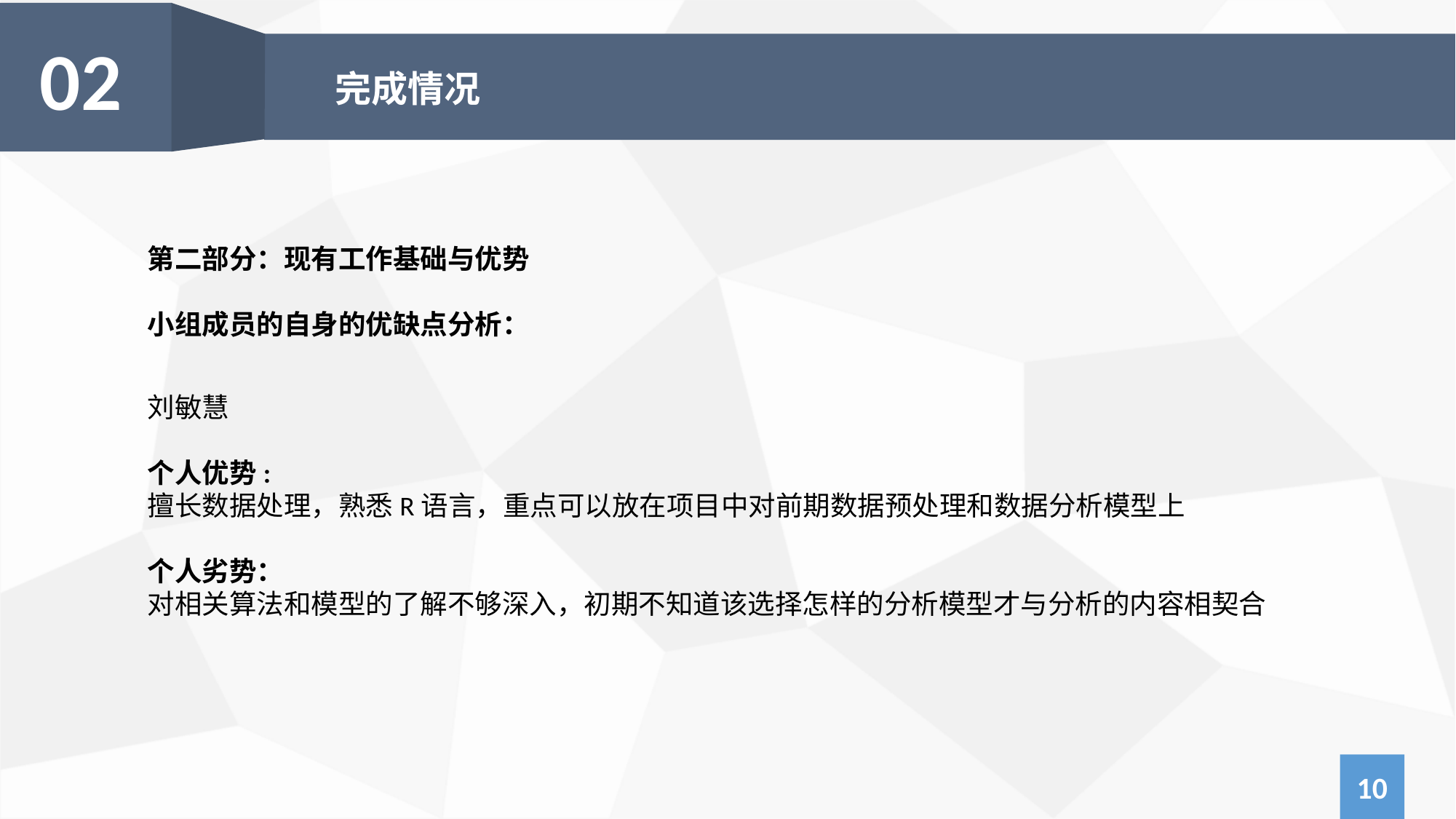

02

完成情况
第二部分：现有工作基础与优势

小组成员的自身的优缺点分析：

刘敏慧

个人优势:
擅长数据处理，熟悉R语言，重点可以放在项目中对前期数据预处理和数据分析模型上
个人劣势：
对相关算法和模型的了解不够深入，初期不知道该选择怎样的分析模型才与分析的内容相契合
10